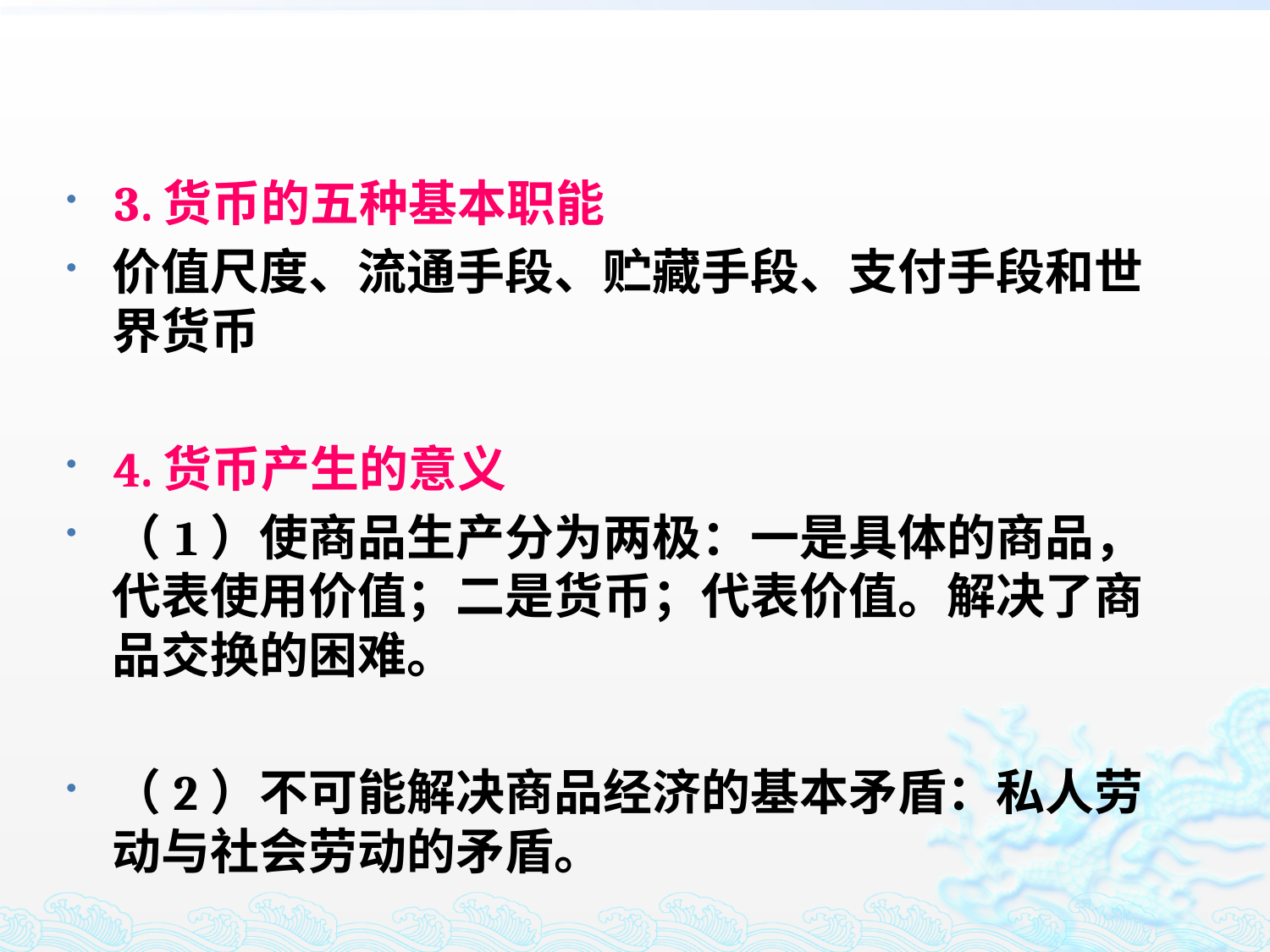

3.货币的五种基本职能
价值尺度、流通手段、贮藏手段、支付手段和世界货币

4.货币产生的意义
（1）使商品生产分为两极：一是具体的商品，代表使用价值；二是货币；代表价值。解决了商品交换的困难。

（2）不可能解决商品经济的基本矛盾：私人劳动与社会劳动的矛盾。